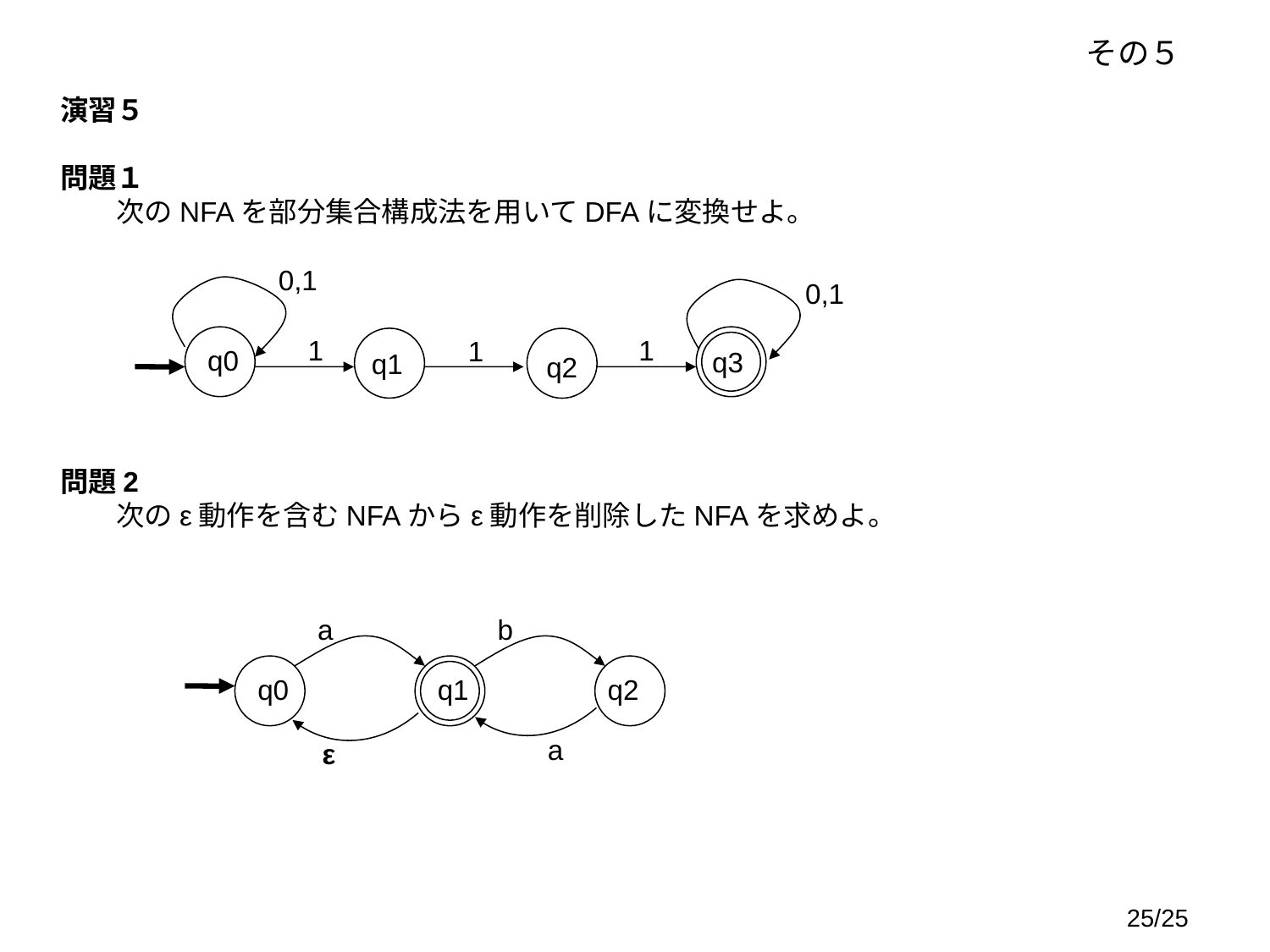

その５
演習５

問題１
　　次のNFAを部分集合構成法を用いてDFAに変換せよ。

問題2
　　次のε動作を含むNFAからε動作を削除したNFAを求めよ。

0,1
0,1

1
1

1

q0
q3
q1
q2

a
b

q0
q1

q2

a
ε
25/25